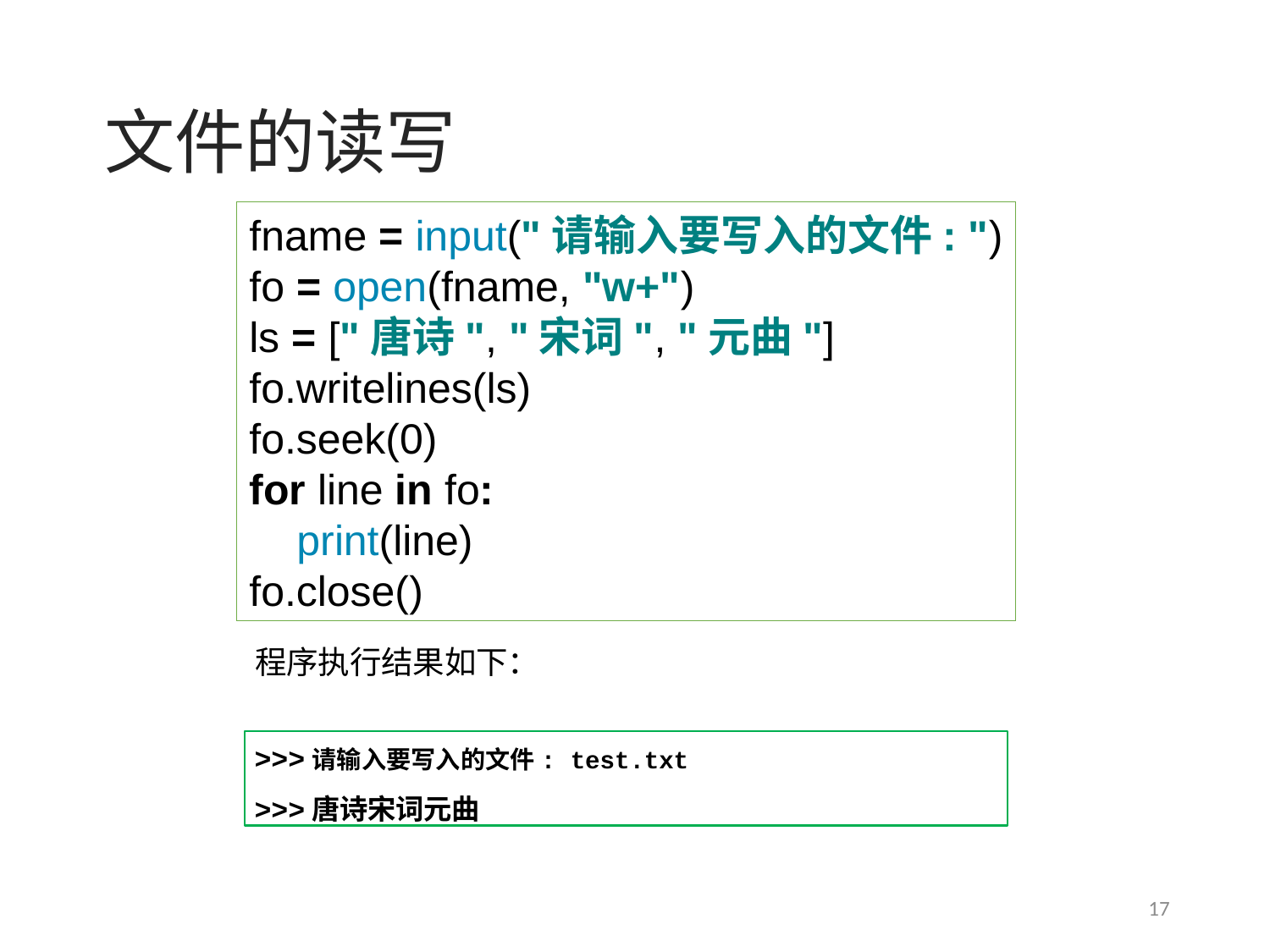

# 文件的读写
fname = input("请输入要写入的文件: ")
fo = open(fname, "w+")
ls = ["唐诗", "宋词", "元曲"]
fo.writelines(ls)
fo.seek(0)
for line in fo:
    print(line)
fo.close()
程序执行结果如下：
>>>请输入要写入的文件: test.txt
>>>唐诗宋词元曲
17